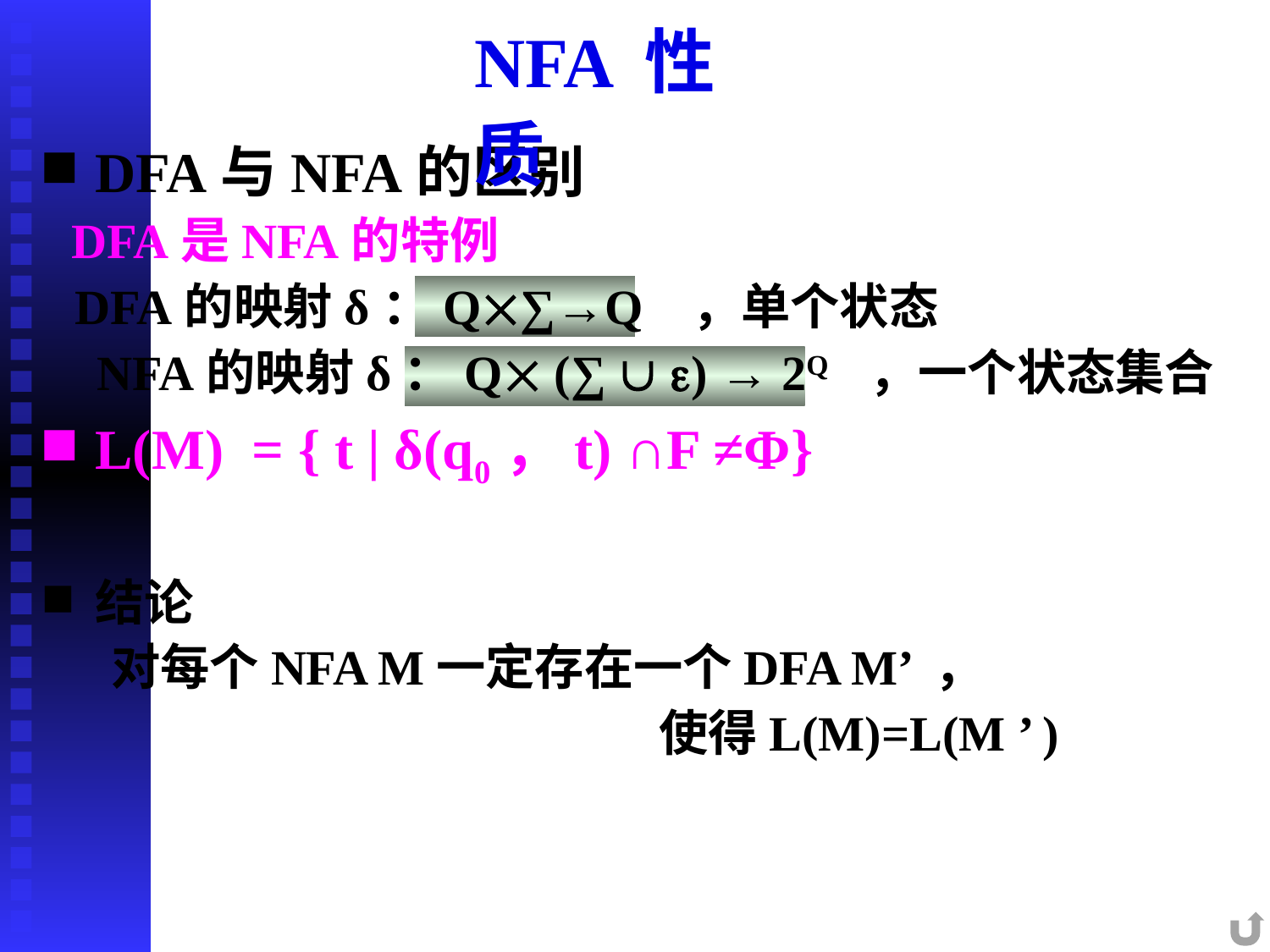

NFA 性质
DFA与NFA的区别
  DFA是NFA的特例
  DFA的映射δ：Q×∑→Q   ，单个状态
    NFA的映射δ：Q× (∑ ∪ ε) → 2Q    ，一个状态集合
L(M)  = { t | δ(q0，t) ∩F ≠Φ}

结论
对每个NFA M一定存在一个DFA M’ ，
 					使得L(M)=L(M ’ )

2020/10/7